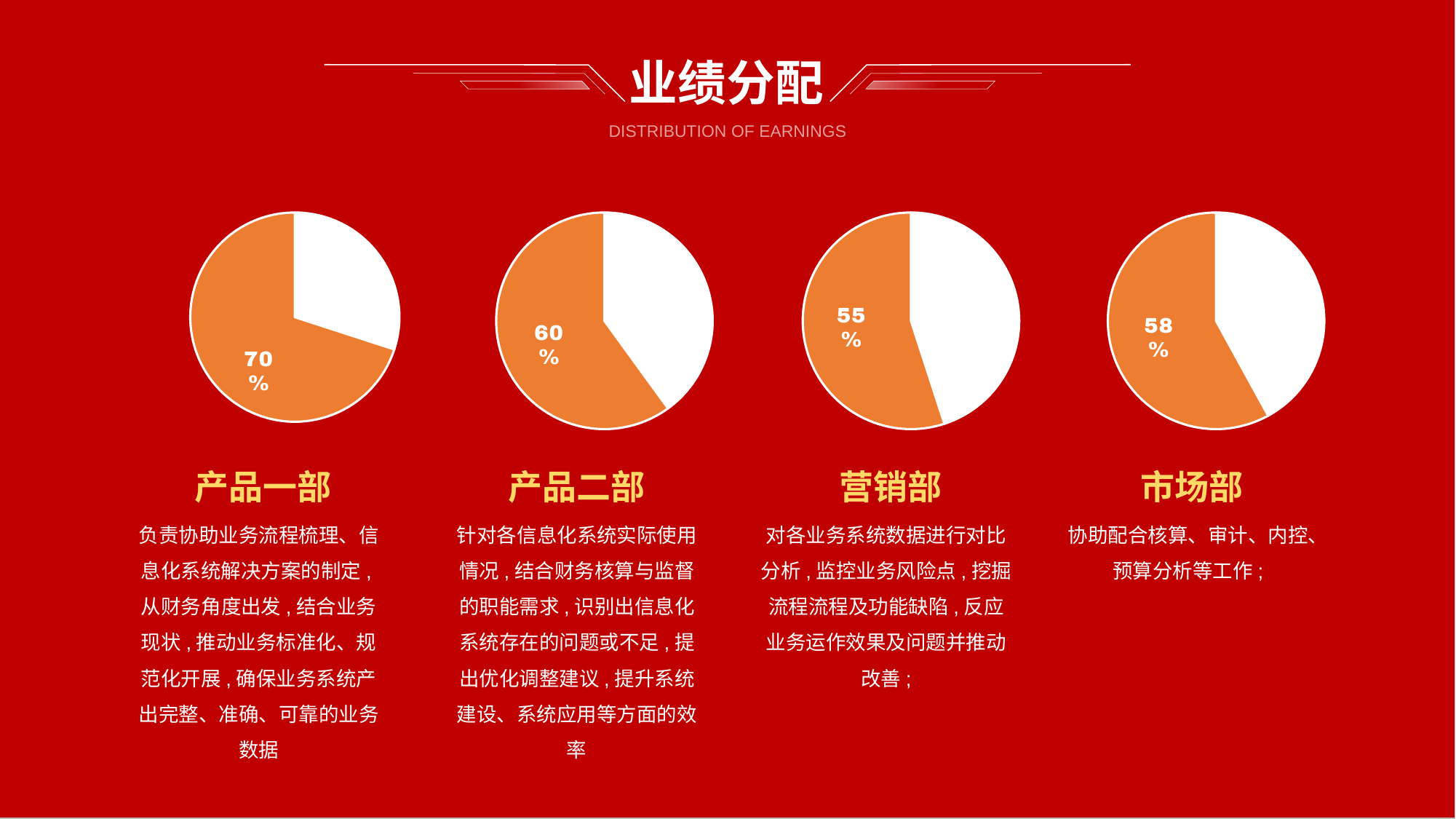

# 业绩分配
DISTRIBUTION OF EARNINGS

### Chart

| Category | 销售额 |
|---|---|
| 第三季度 | 0.3 |
| 第四季度 | 0.7 |
产品一部
负责协助业务流程梳理、信息化系统解决方案的制定,从财务角度出发,结合业务现状,推动业务标准化、规范化开展,确保业务系统产出完整、准确、可靠的业务数据

### Chart

| Category | 销售额 |
|---|---|
| 第三季度 | 0.4 |
| 第四季度 | 0.6 |
产品二部
针对各信息化系统实际使用情况,结合财务核算与监督的职能需求,识别出信息化系统存在的问题或不足,提出优化调整建议,提升系统建设、系统应用等方面的效率

### Chart

| Category | 销售额 |
|---|---|
| 第三季度 | 0.45 |
| 第四季度 | 0.55 |
营销部
对各业务系统数据进行对比分析,监控业务风险点,挖掘流程流程及功能缺陷,反应业务运作效果及问题并推动改善;

### Chart

| Category | 销售额 |
|---|---|
| 第三季度 | 0.42 |
| 第四季度 | 0.58 |
市场部
协助配合核算、审计、内控、预算分析等工作;